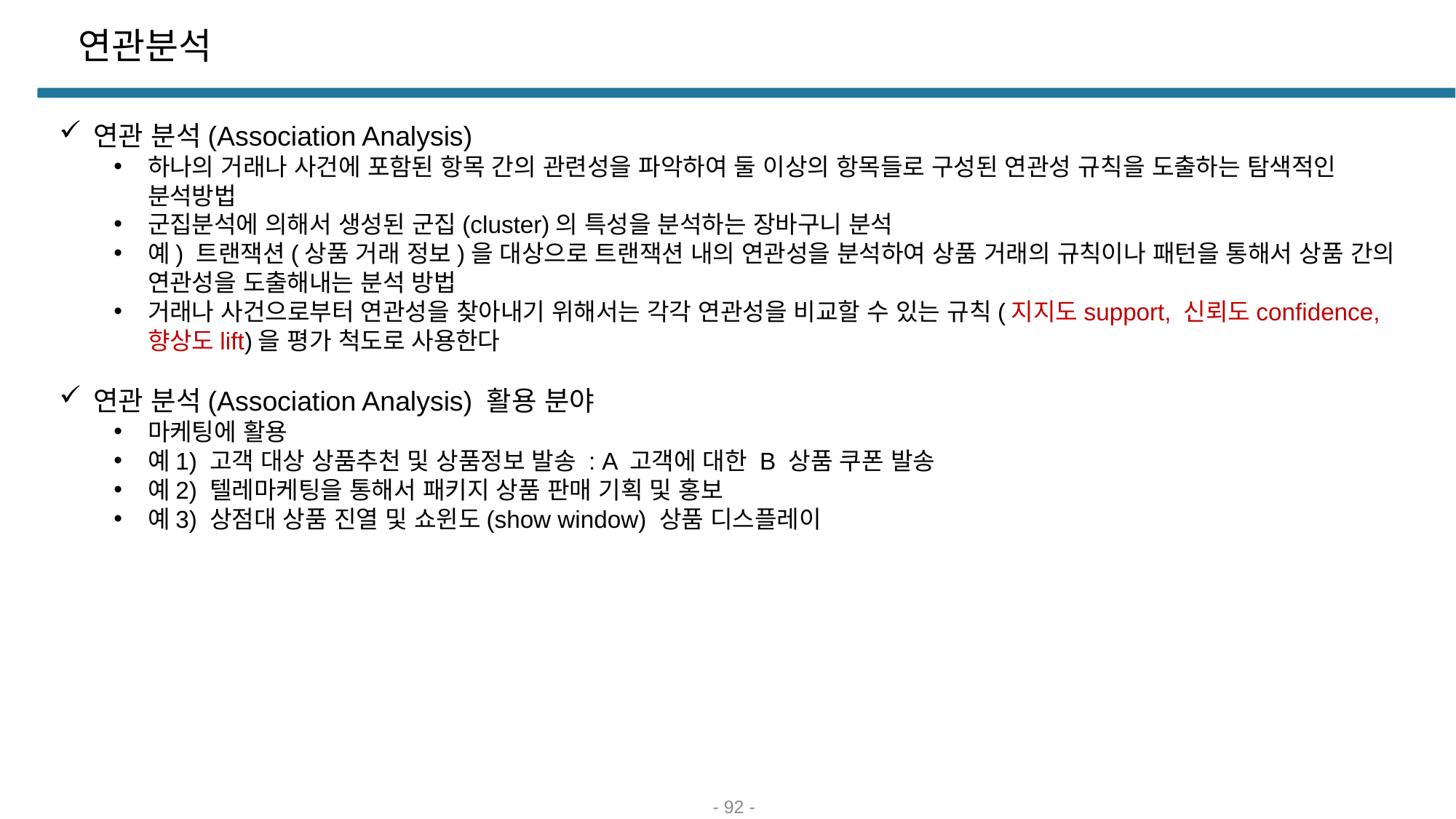

연관분석
#
연관 분석(Association Analysis)
하나의 거래나 사건에 포함된 항목 간의 관련성을 파악하여 둘 이상의 항목들로 구성된 연관성 규칙을 도출하는 탐색적인 분석방법
군집분석에 의해서 생성된 군집(cluster)의 특성을 분석하는 장바구니 분석
예) 트랜잭션(상품 거래 정보)을 대상으로 트랜잭션 내의 연관성을 분석하여 상품 거래의 규칙이나 패턴을 통해서 상품 간의 연관성을 도출해내는 분석 방법
거래나 사건으로부터 연관성을 찾아내기 위해서는 각각 연관성을 비교할 수 있는 규칙(지지도support, 신뢰도confidence, 향상도lift)을 평가 척도로 사용한다

연관 분석(Association Analysis) 활용 분야
마케팅에 활용
예1) 고객 대상 상품추천 및 상품정보 발송 : A 고객에 대한 B 상품 쿠폰 발송
예2) 텔레마케팅을 통해서 패키지 상품 판매 기획 및 홍보
예3) 상점대 상품 진열 및 쇼윈도(show window) 상품 디스플레이

- 92 -